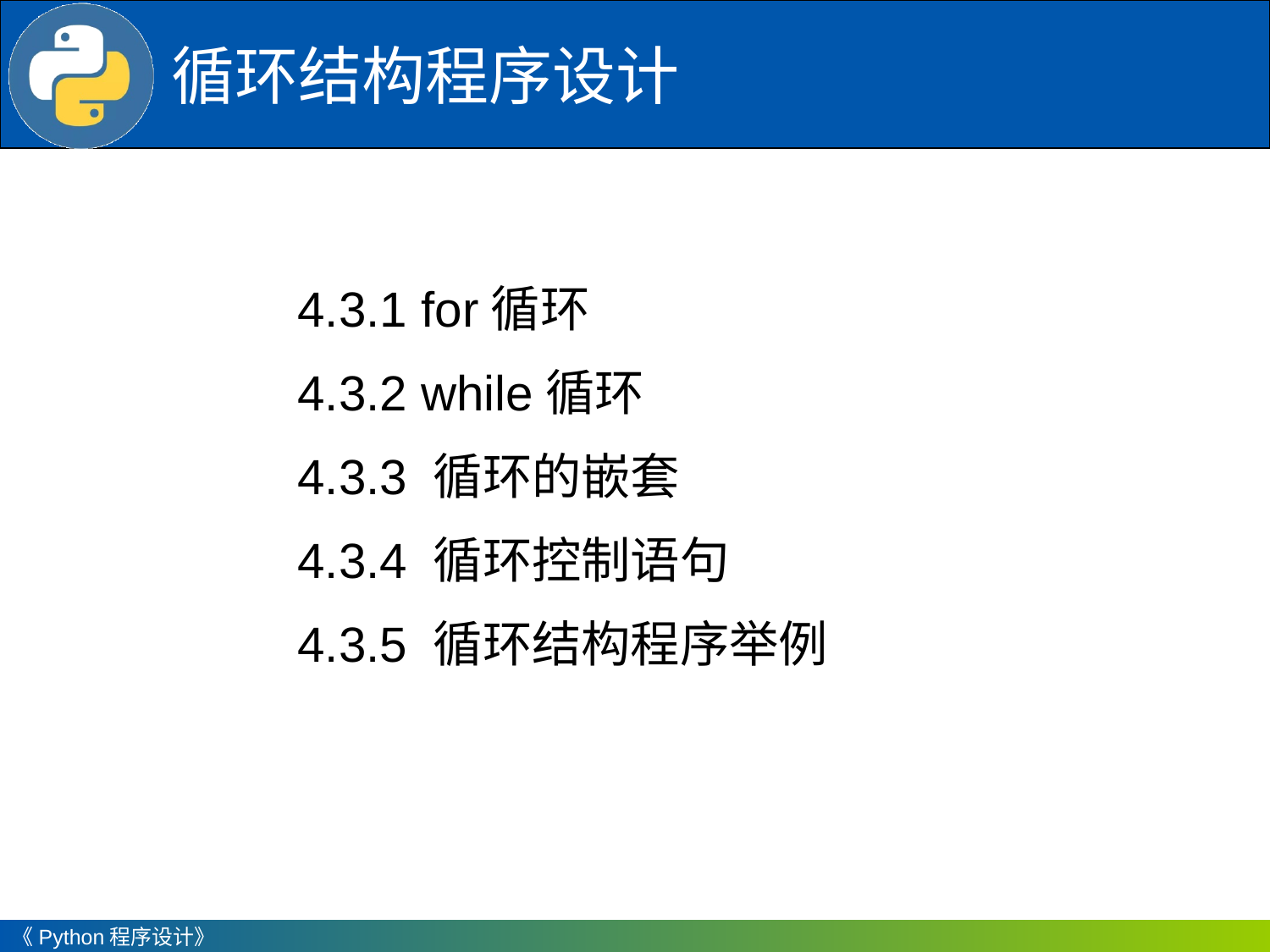

# 循环结构程序设计
4.3.1 for循环
4.3.2 while循环
4.3.3 循环的嵌套
4.3.4 循环控制语句
4.3.5 循环结构程序举例